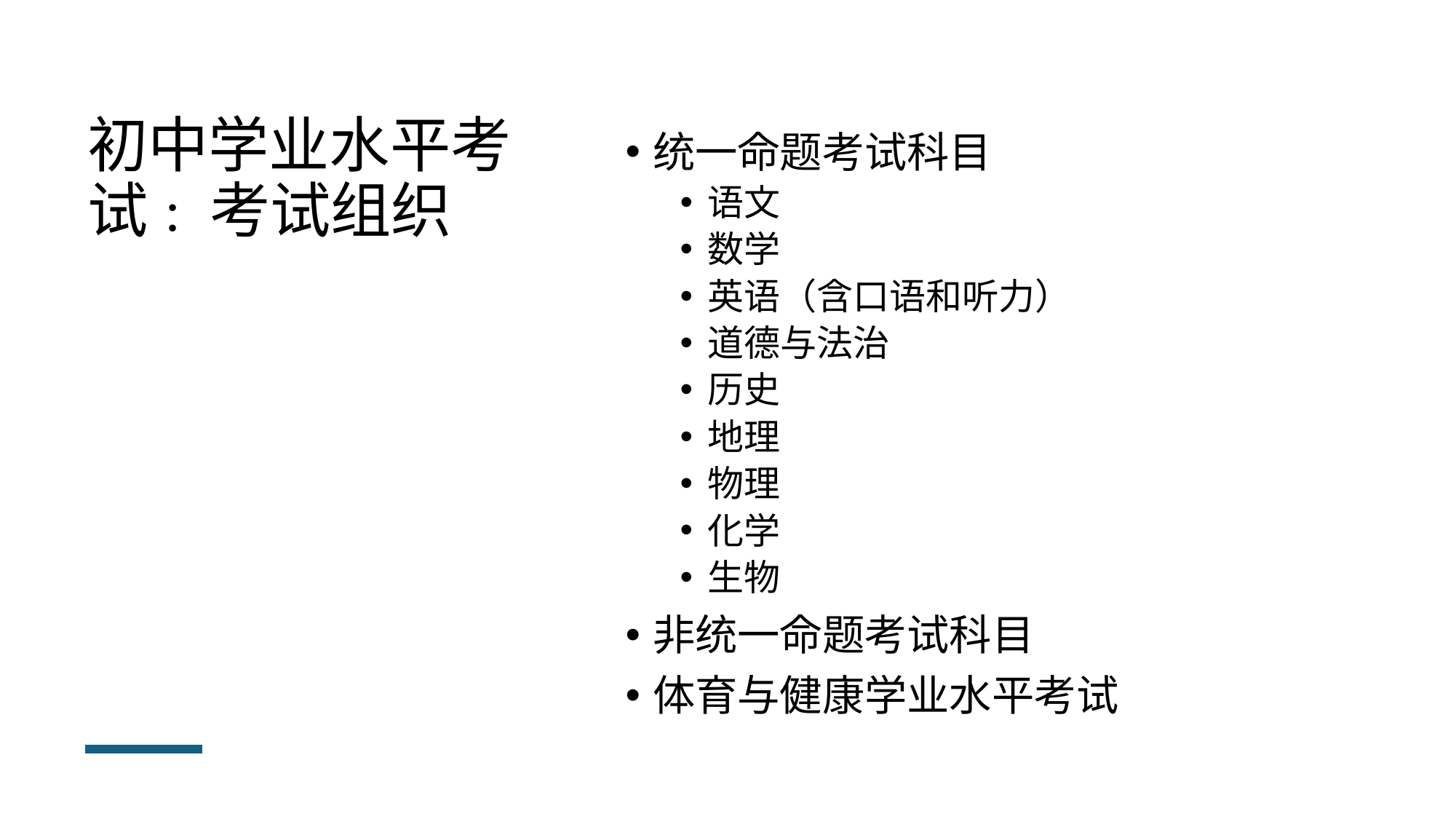

# 初中学业水平考试: 考试组织
统一命题考试科目
语文
数学
英语（含口语和听力）
道德与法治
历史
地理
物理
化学
生物
非统一命题考试科目
体育与健康学业水平考试